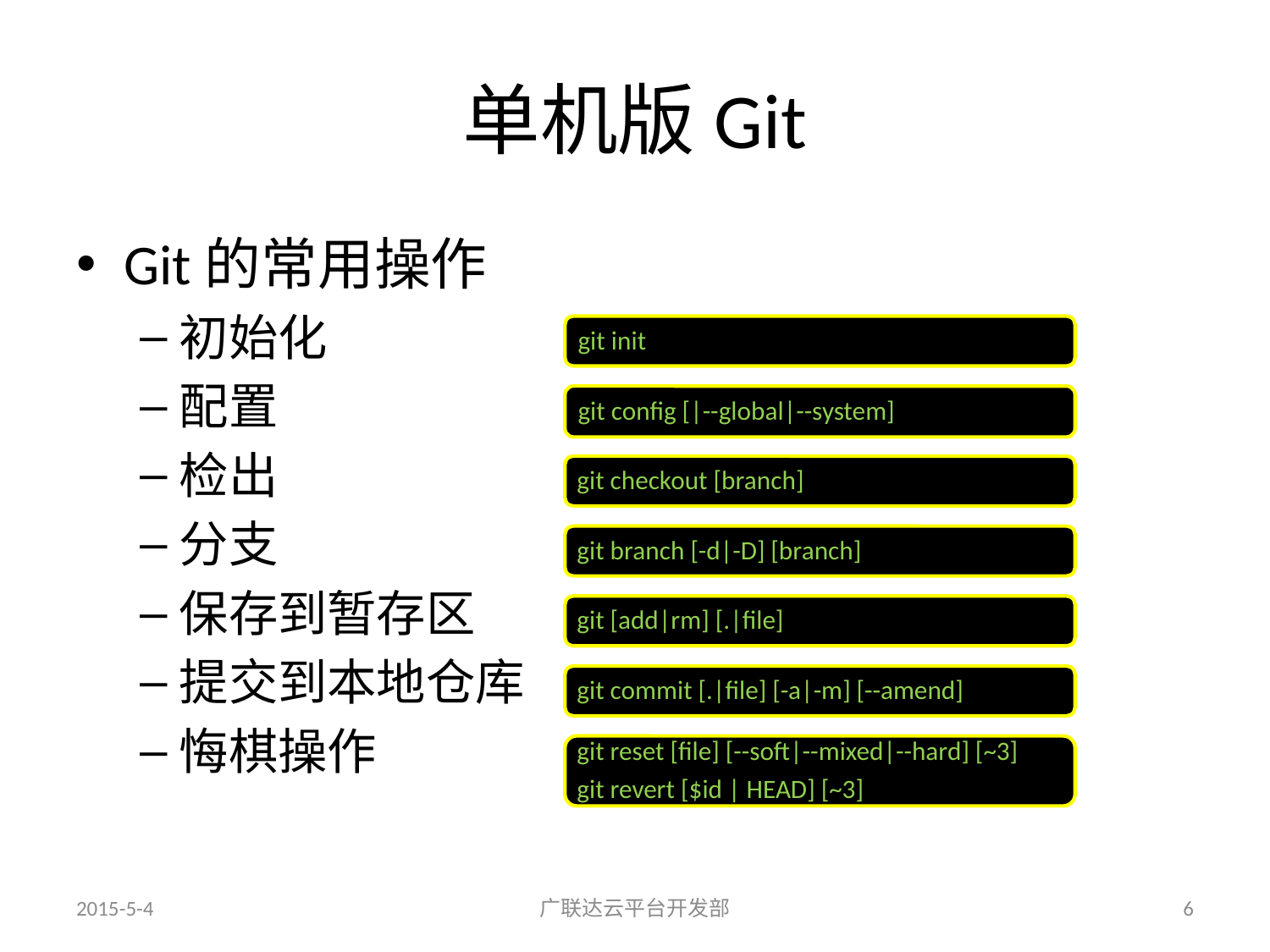

# 单机版Git
Git的常用操作
初始化
配置
检出
分支
保存到暂存区
提交到本地仓库
悔棋操作

git init
git config [|--global|--system]

git checkout [branch]

git branch [-d|-D] [branch]

git [add|rm] [.|file]

git commit [.|file] [-a|-m] [--amend]

git reset [file] [--soft|--mixed|--hard] [~3]
git revert [$id | HEAD] [~3]
2015-5-4
广联达云平台开发部
6